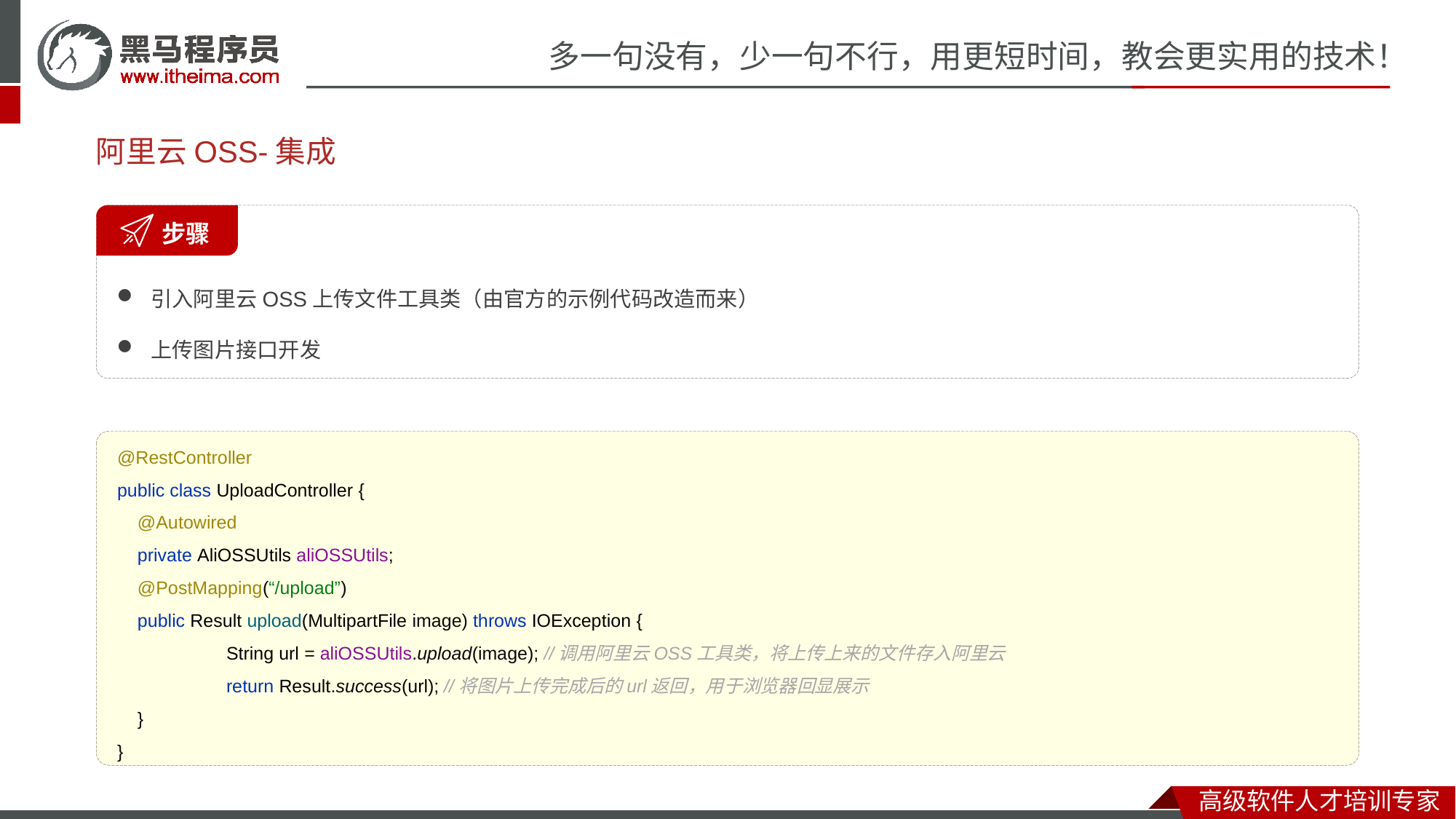

# 阿里云OSS-集成
        步骤
引入阿里云OSS上传文件工具类（由官方的示例代码改造而来）
上传图片接口开发

@RestController
public class UploadController {
    @Autowired
    private AliOSSUtils aliOSSUtils;
    @PostMapping(“/upload”)
    public Result upload(MultipartFile image) throws IOException {
	String url = aliOSSUtils.upload(image); //调用阿里云OSS工具类，将上传上来的文件存入阿里云
	return Result.success(url); //将图片上传完成后的url返回，用于浏览器回显展示
    }
}